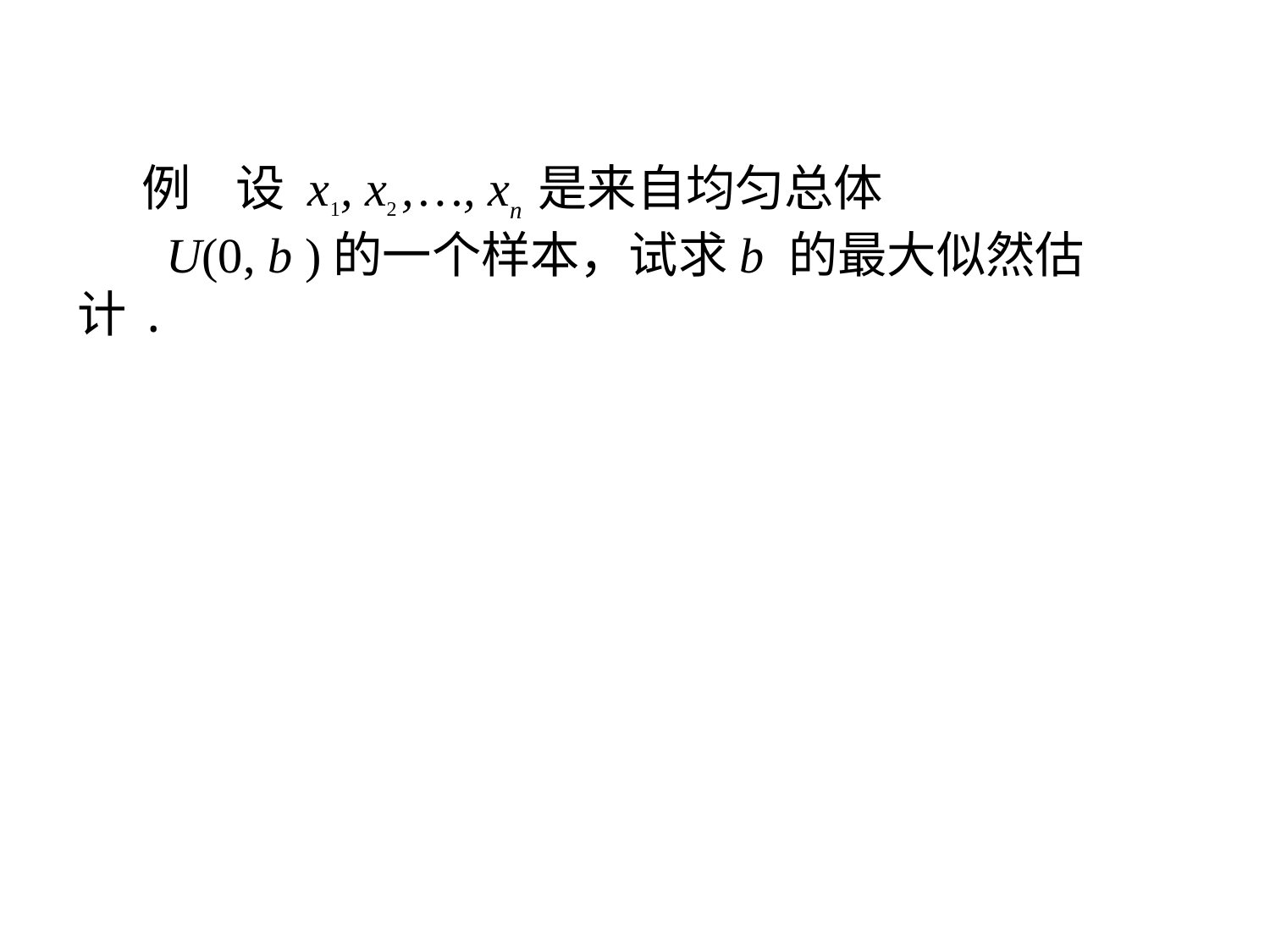

例    设 x1, x2 , …, xn 是来自均匀总体
   U(0, b )的一个样本，试求b 的最大似然估计.